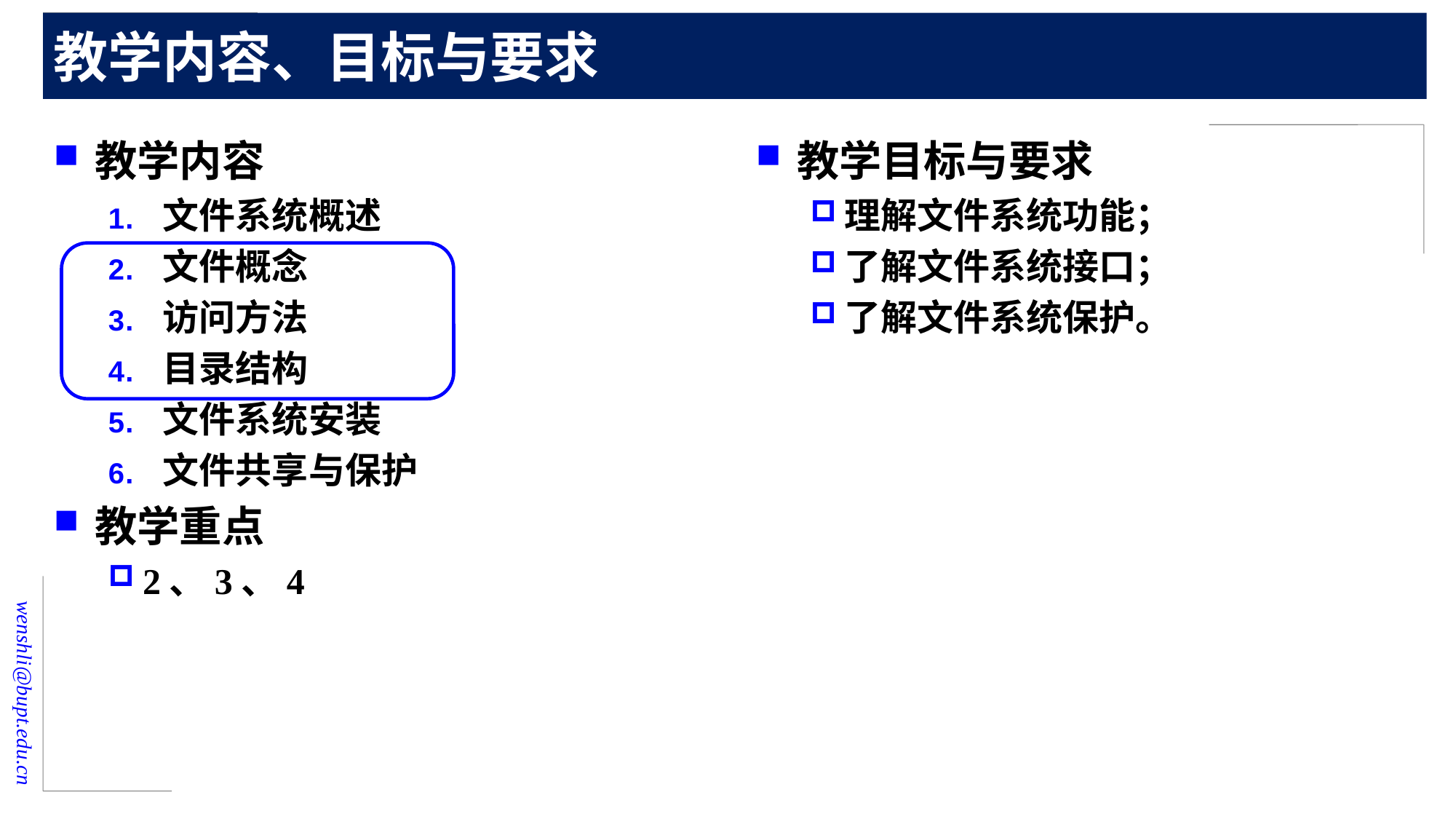

# 教学内容、目标与要求
教学内容
文件系统概述
文件概念
访问方法
目录结构
文件系统安装
文件共享与保护
教学重点
2、3、4

教学目标与要求
理解文件系统功能；
了解文件系统接口；
了解文件系统保护。

2